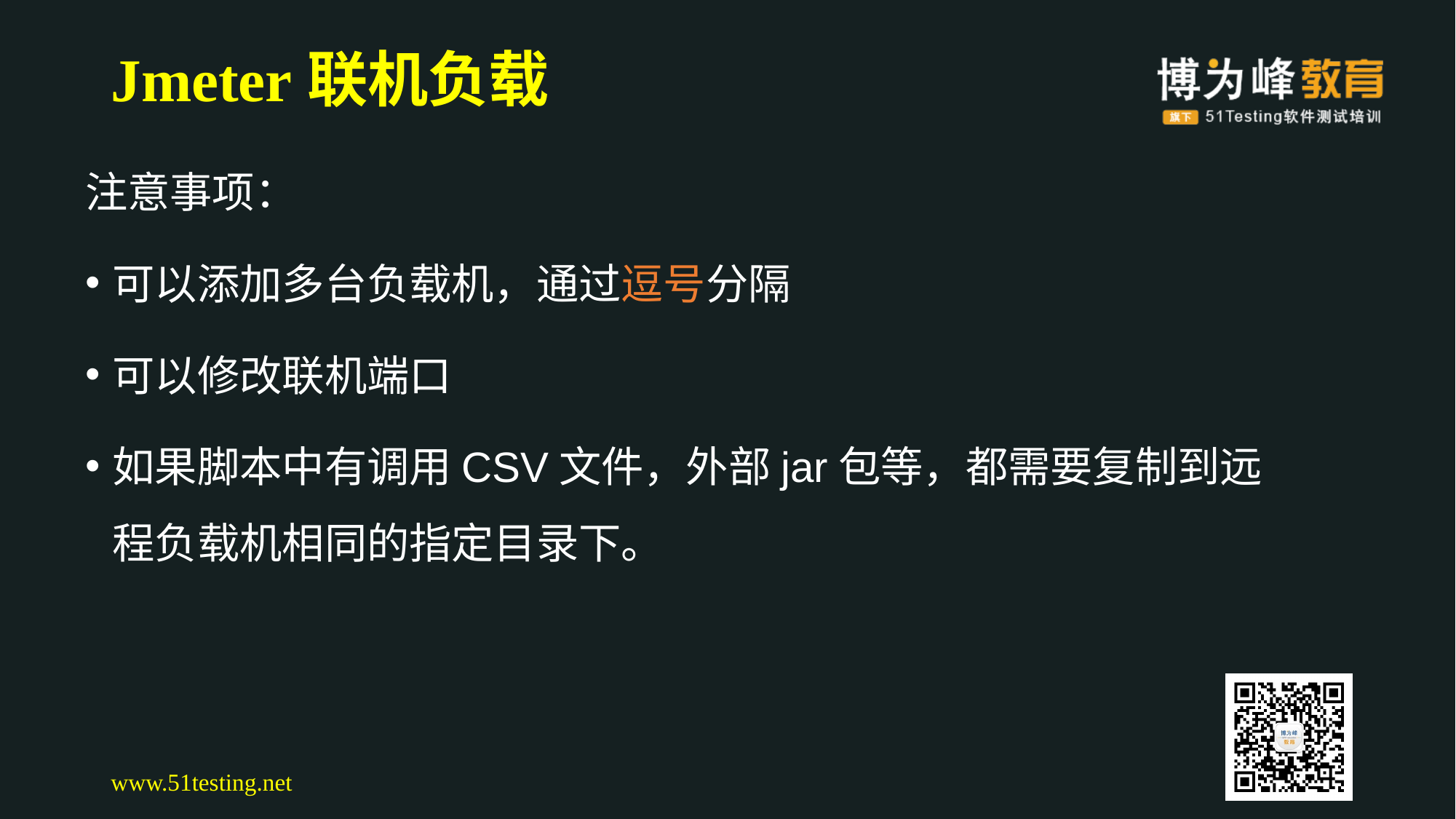

# Jmeter联机负载
注意事项：
可以添加多台负载机，通过逗号分隔
可以修改联机端口
如果脚本中有调用CSV文件，外部jar包等，都需要复制到远程负载机相同的指定目录下。

www.51testing.net